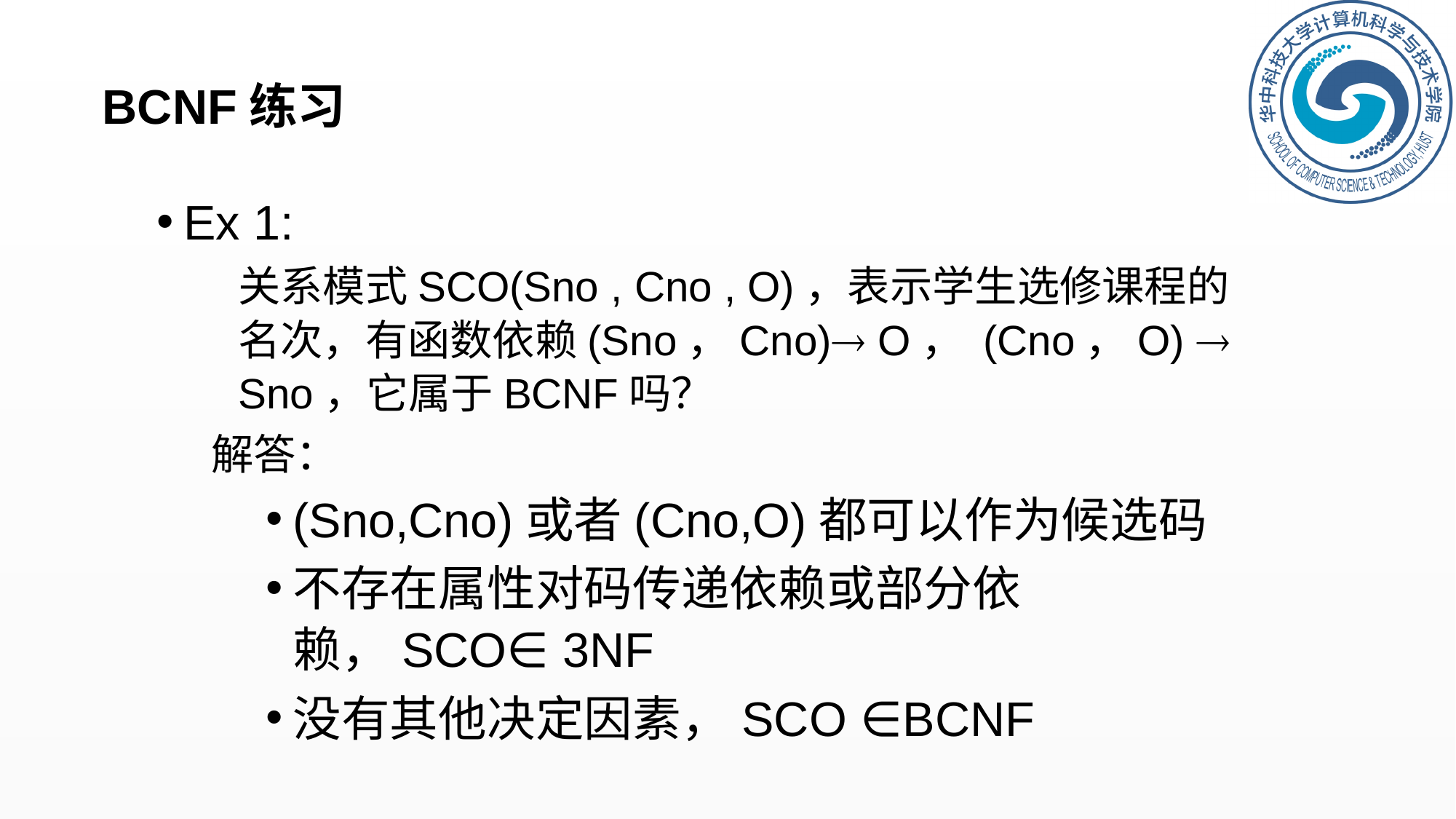

# BCNF练习
Ex 1:
	关系模式SCO(Sno , Cno , O)，表示学生选修课程的名次，有函数依赖(Sno，Cno)→ O， (Cno，O) → Sno，它属于BCNF吗？
解答：
(Sno,Cno)或者(Cno,O)都可以作为候选码
不存在属性对码传递依赖或部分依赖，SCO∈ 3NF
没有其他决定因素，SCO ∈BCNF